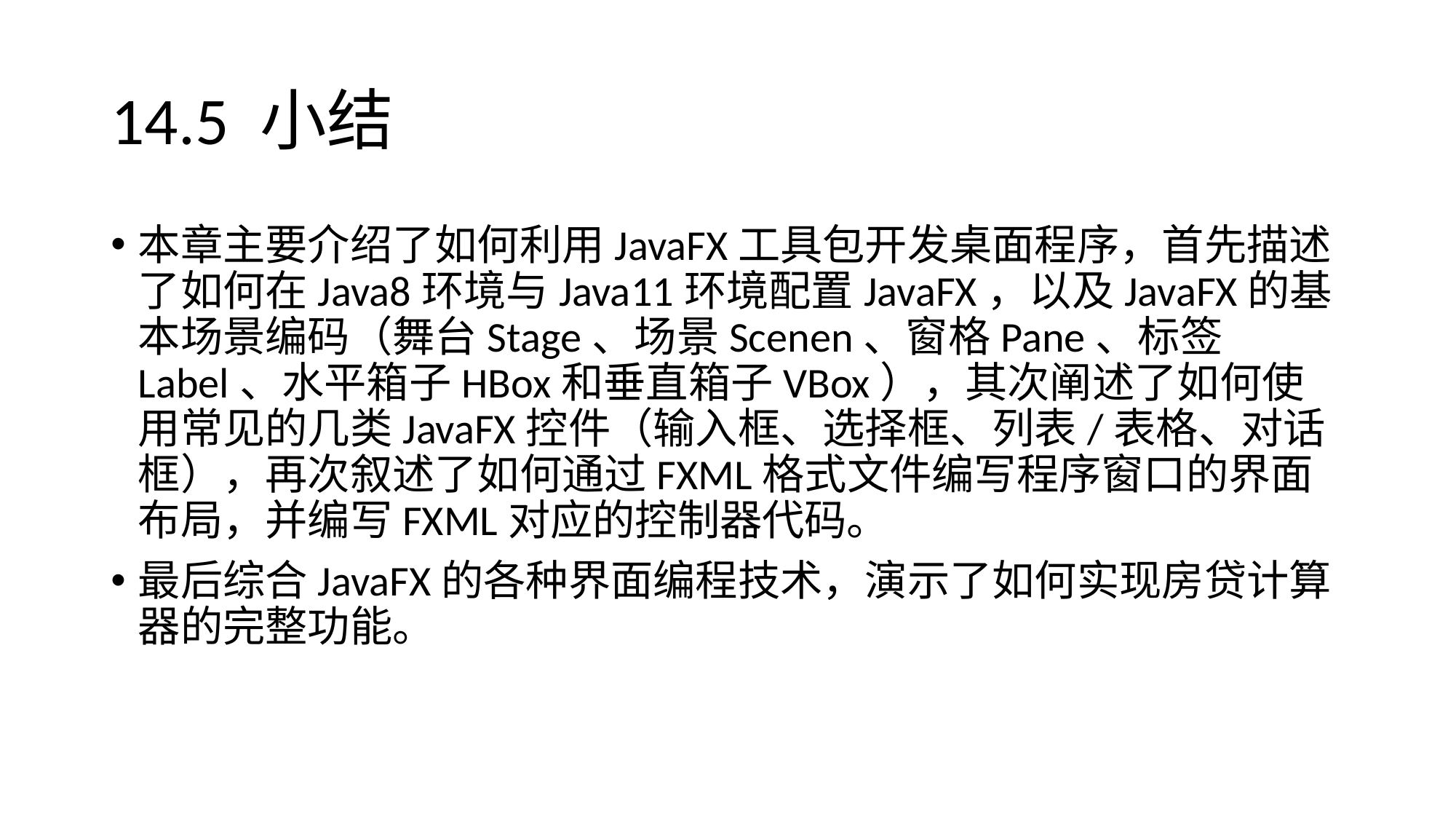

# 14.5 小结
本章主要介绍了如何利用JavaFX工具包开发桌面程序，首先描述了如何在Java8环境与Java11环境配置JavaFX，以及JavaFX的基本场景编码（舞台Stage、场景Scenen、窗格Pane、标签Label、水平箱子HBox和垂直箱子VBox），其次阐述了如何使用常见的几类JavaFX控件（输入框、选择框、列表/表格、对话框），再次叙述了如何通过FXML格式文件编写程序窗口的界面布局，并编写FXML对应的控制器代码。
最后综合JavaFX的各种界面编程技术，演示了如何实现房贷计算器的完整功能。